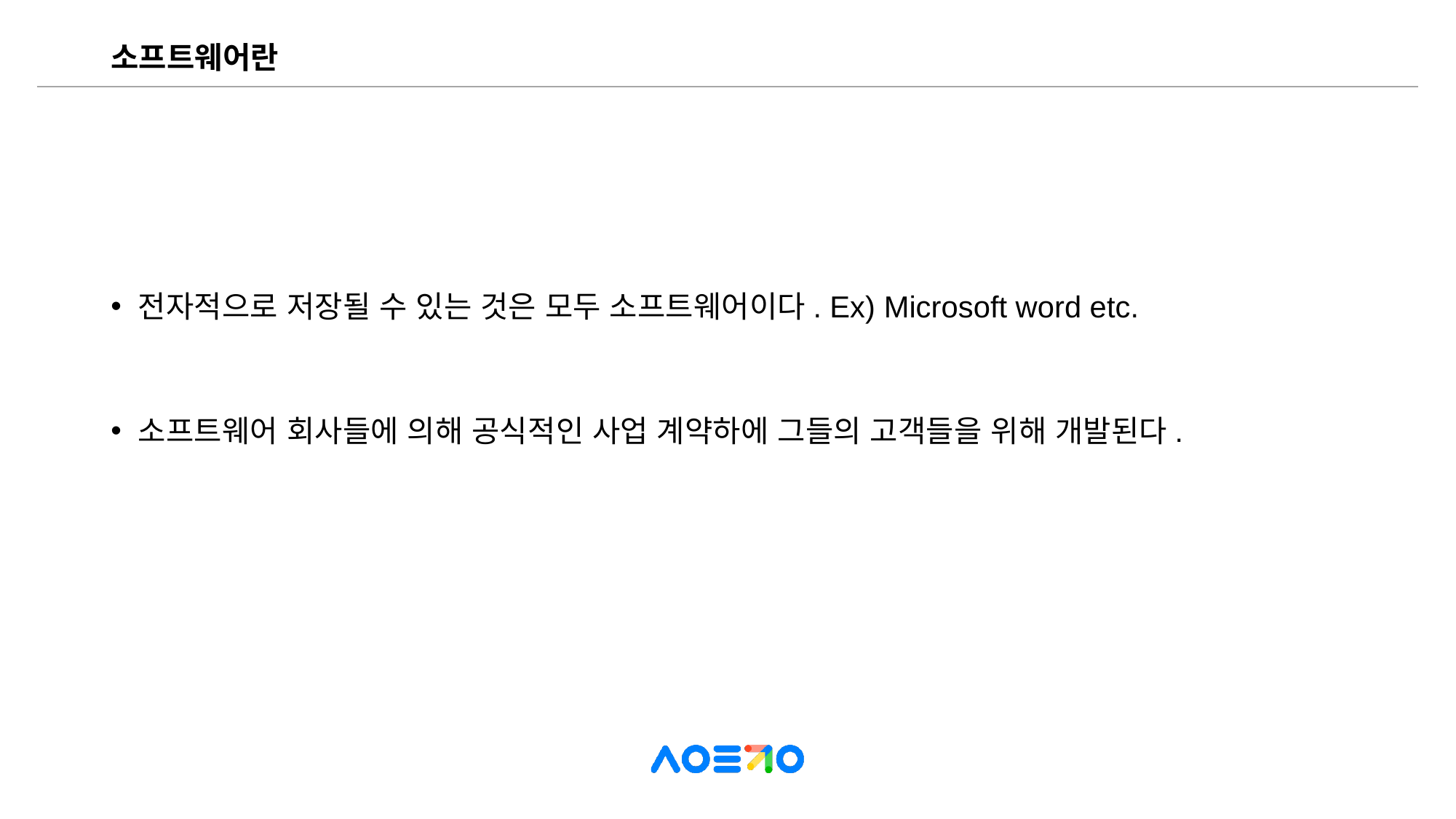

# 소프트웨어란
전자적으로 저장될 수 있는 것은 모두 소프트웨어이다. Ex) Microsoft word etc.
소프트웨어 회사들에 의해 공식적인 사업 계약하에 그들의 고객들을 위해 개발된다.